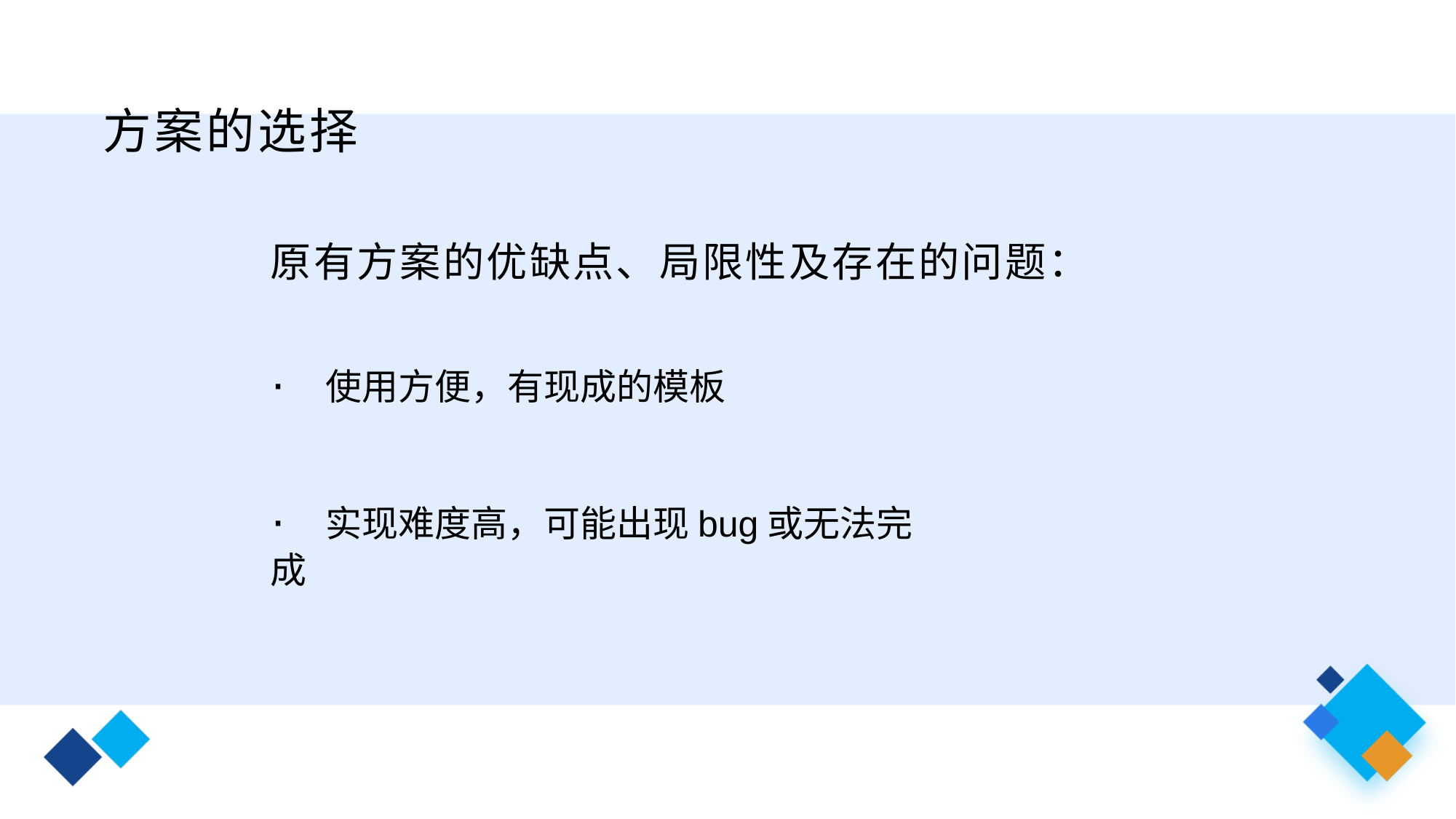

# 方案的选择
原有方案的优缺点、局限性及存在的问题：
·  使用方便，有现成的模板
·  实现难度高，可能出现bug或无法完成